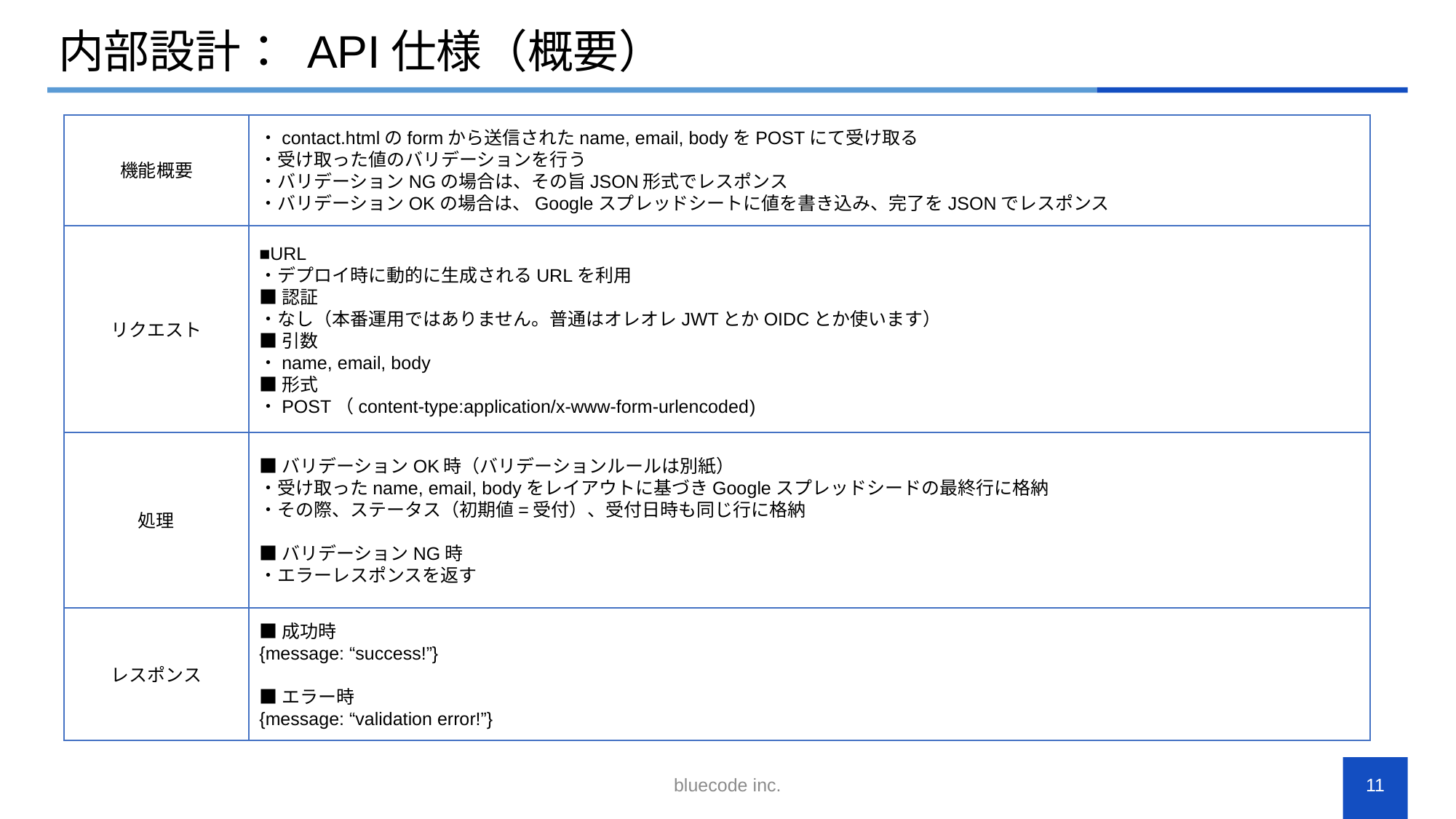

# 内部設計： API仕様（概要）
機能概要
・contact.htmlのformから送信されたname, email, bodyをPOSTにて受け取る
・受け取った値のバリデーションを行う
・バリデーションNGの場合は、その旨JSON形式でレスポンス
・バリデーションOKの場合は、Googleスプレッドシートに値を書き込み、完了をJSONでレスポンス
リクエスト
■URL
・デプロイ時に動的に生成されるURLを利用
■認証
・なし（本番運用ではありません。普通はオレオレJWTとかOIDCとか使います）
■引数
・name, email, body
■形式
・POST（content-type:application/x-www-form-urlencoded)
処理
■バリデーションOK時（バリデーションルールは別紙）
・受け取ったname, email, bodyをレイアウトに基づきGoogleスプレッドシードの最終行に格納
・その際、ステータス（初期値=受付）、受付日時も同じ行に格納

■バリデーションNG時
・エラーレスポンスを返す
レスポンス
■成功時
{message: “success!”}

■エラー時
{message: “validation error!”}
bluecode inc.
11